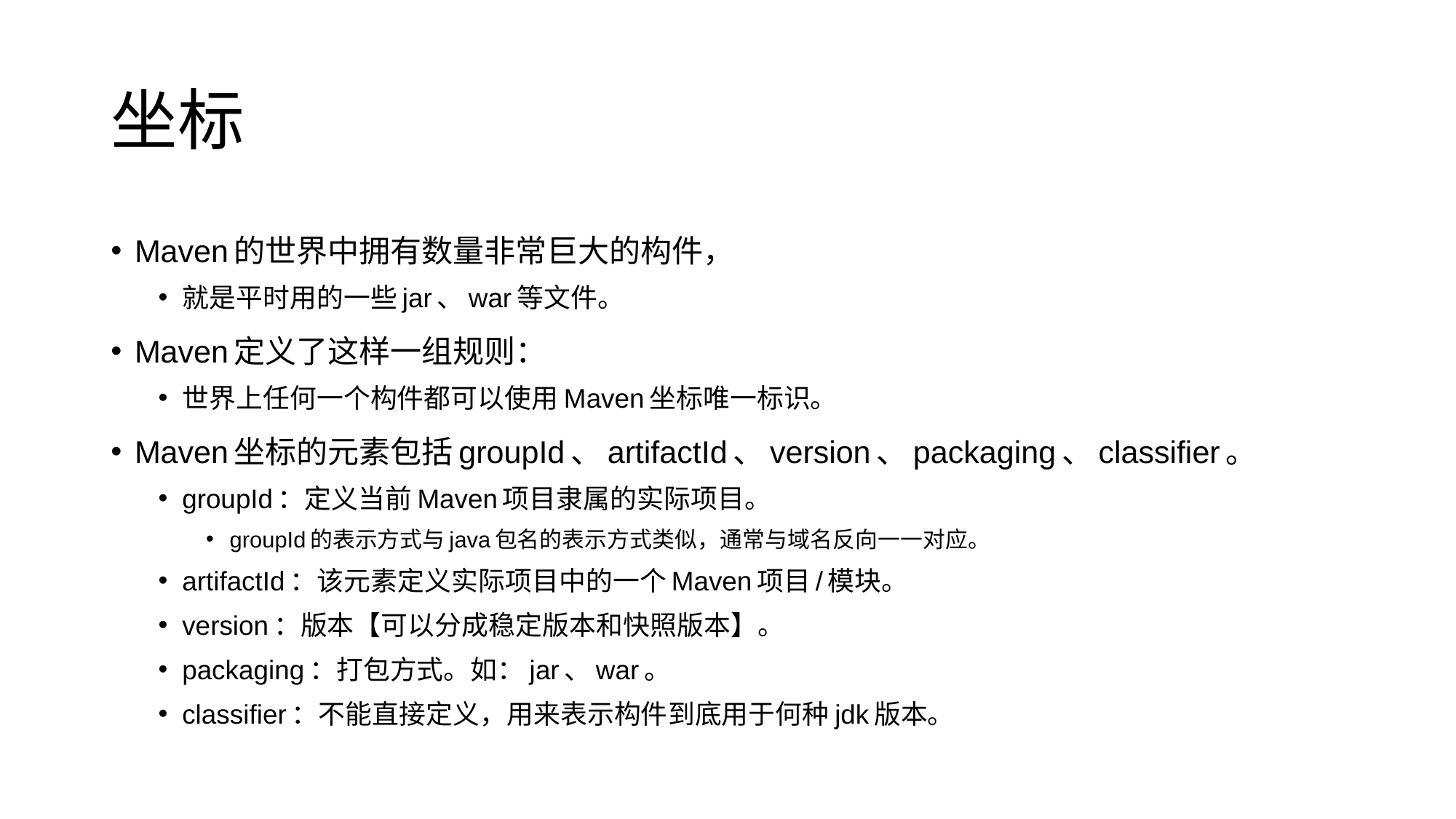

# 坐标
Maven的世界中拥有数量非常巨大的构件，
就是平时用的一些jar、war等文件。
Maven定义了这样一组规则：
世界上任何一个构件都可以使用Maven坐标唯一标识。
Maven坐标的元素包括groupId、artifactId、version、packaging、classifier。
groupId：定义当前Maven项目隶属的实际项目。
groupId的表示方式与java包名的表示方式类似，通常与域名反向一一对应。
artifactId：该元素定义实际项目中的一个Maven项目/模块。
version：版本【可以分成稳定版本和快照版本】。
packaging：打包方式。如：jar、war。
classifier：不能直接定义，用来表示构件到底用于何种jdk版本。